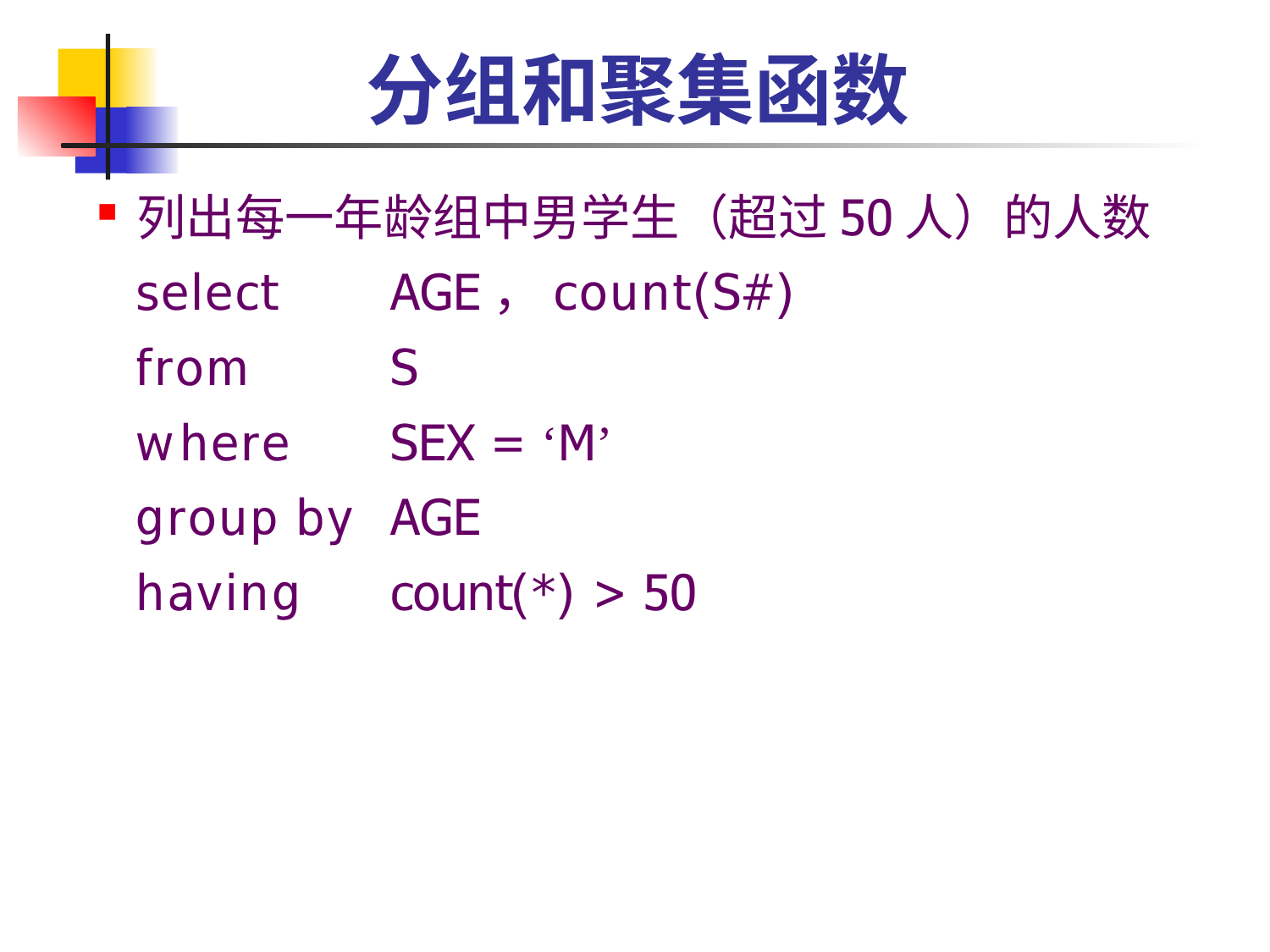

# 分组和聚集函数
列出每一年龄组中男学生（超过50人）的人数
	select    	AGE，count(S#)
	from     	S
	where   	SEX = ‘M’
	group by  	AGE
	having  	count(*) > 50